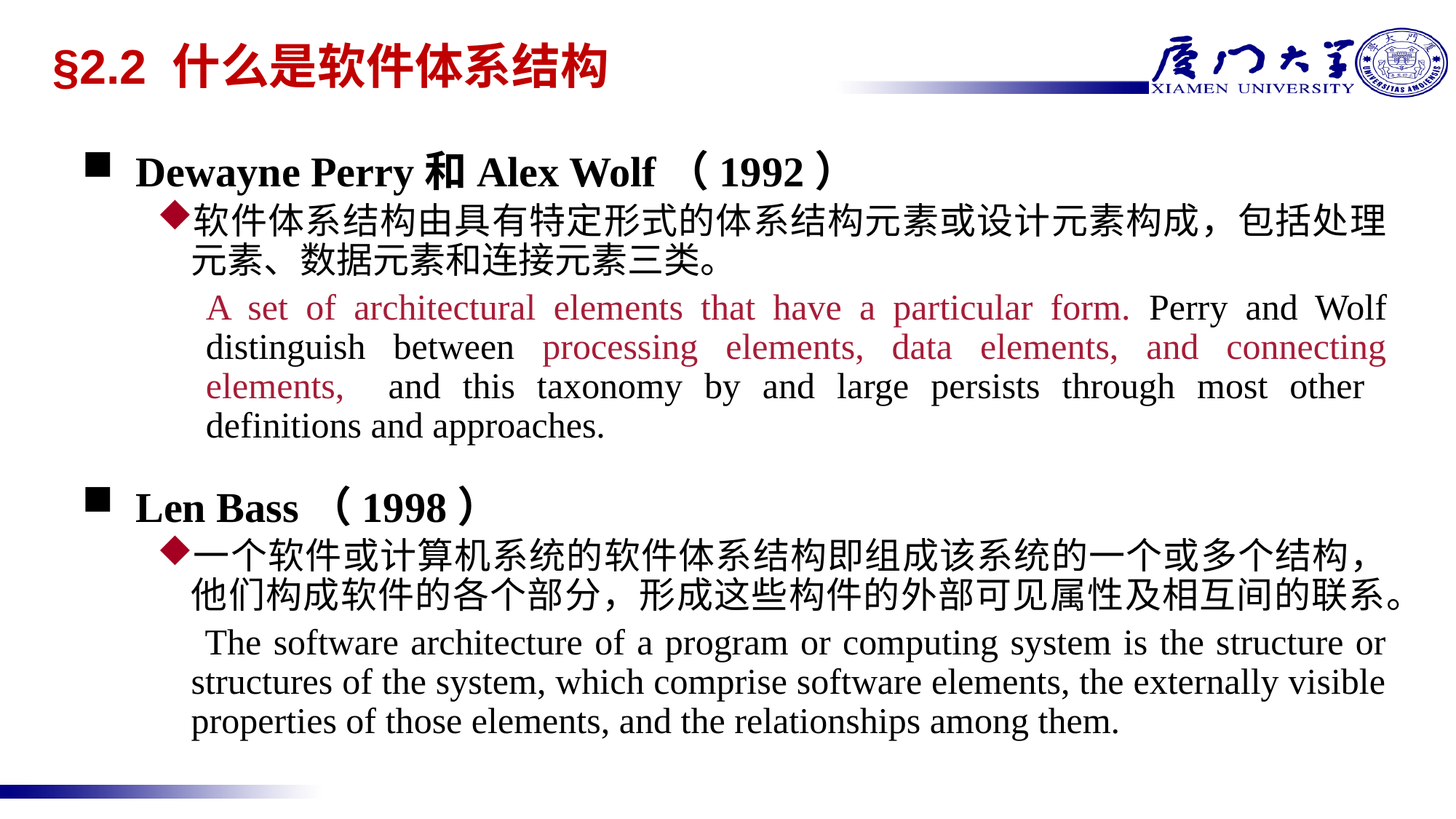

# §2.2 什么是软件体系结构
Dewayne Perry和Alex Wolf（1992）
软件体系结构由具有特定形式的体系结构元素或设计元素构成，包括处理元素、数据元素和连接元素三类。
A set of architectural elements that have a particular form. Perry and Wolf distinguish between processing elements, data elements, and connecting elements,  and this taxonomy by and large persists through most other  definitions and approaches.
Len Bass（1998）
一个软件或计算机系统的软件体系结构即组成该系统的一个或多个结构，他们构成软件的各个部分，形成这些构件的外部可见属性及相互间的联系。
    The software architecture of a program or computing system is the structure or structures of the system, which comprise software elements, the externally visible properties of those elements, and the relationships among them.